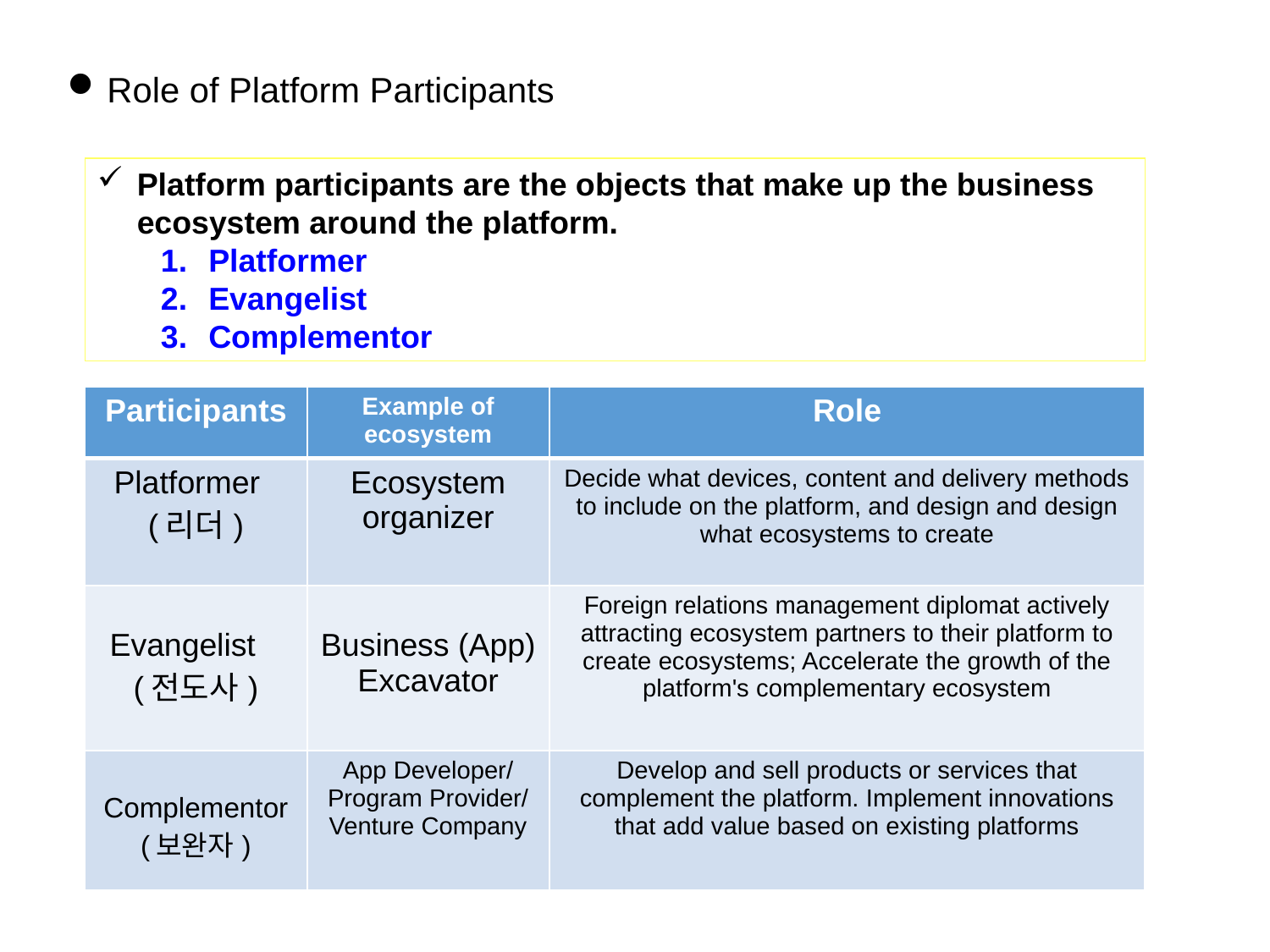

Role of Platform Participants

Platform participants are the objects that make up the business ecosystem around the platform.
Platformer
Evangelist
Complementor
| Participants | Example of ecosystem | Role |
| --- | --- | --- |
| Platformer (리더) | Ecosystem organizer | Decide what devices, content and delivery methods to include on the platform, and design and design what ecosystems to create |
| Evangelist (전도사) | Business (App) Excavator | Foreign relations management diplomat actively attracting ecosystem partners to their platform to create ecosystems; Accelerate the growth of the platform's complementary ecosystem |
| Complementor (보완자) | App Developer/ Program Provider/ Venture Company | Develop and sell products or services that complement the platform. Implement innovations that add value based on existing platforms |